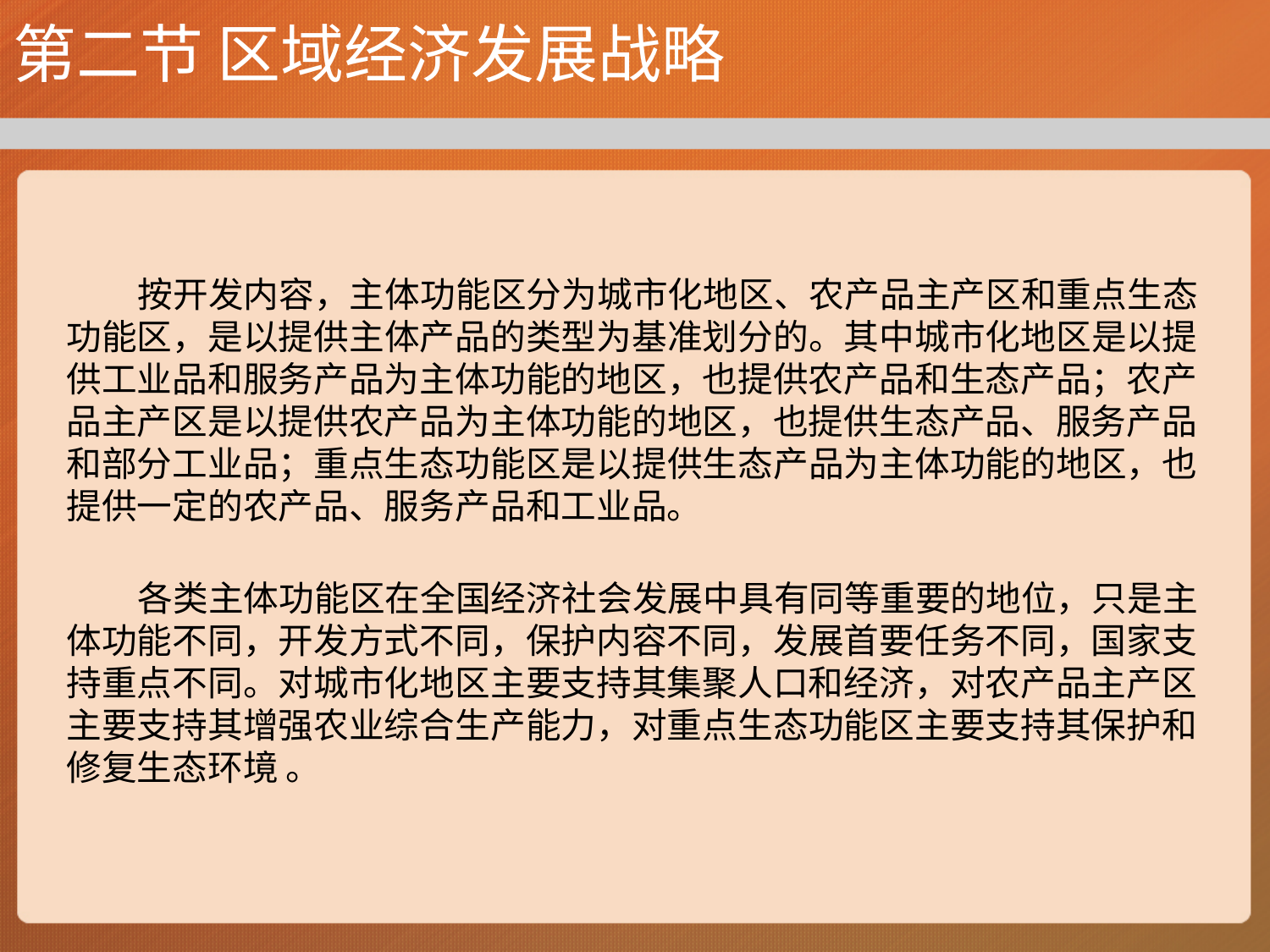

# 第二节 区域经济发展战略
        按开发内容，主体功能区分为城市化地区、农产品主产区和重点生态功能区，是以提供主体产品的类型为基准划分的。其中城市化地区是以提供工业品和服务产品为主体功能的地区，也提供农产品和生态产品；农产品主产区是以提供农产品为主体功能的地区，也提供生态产品、服务产品和部分工业品；重点生态功能区是以提供生态产品为主体功能的地区，也提供一定的农产品、服务产品和工业品。
        各类主体功能区在全国经济社会发展中具有同等重要的地位，只是主体功能不同，开发方式不同，保护内容不同，发展首要任务不同，国家支持重点不同。对城市化地区主要支持其集聚人口和经济，对农产品主产区主要支持其增强农业综合生产能力，对重点生态功能区主要支持其保护和修复生态环境 。